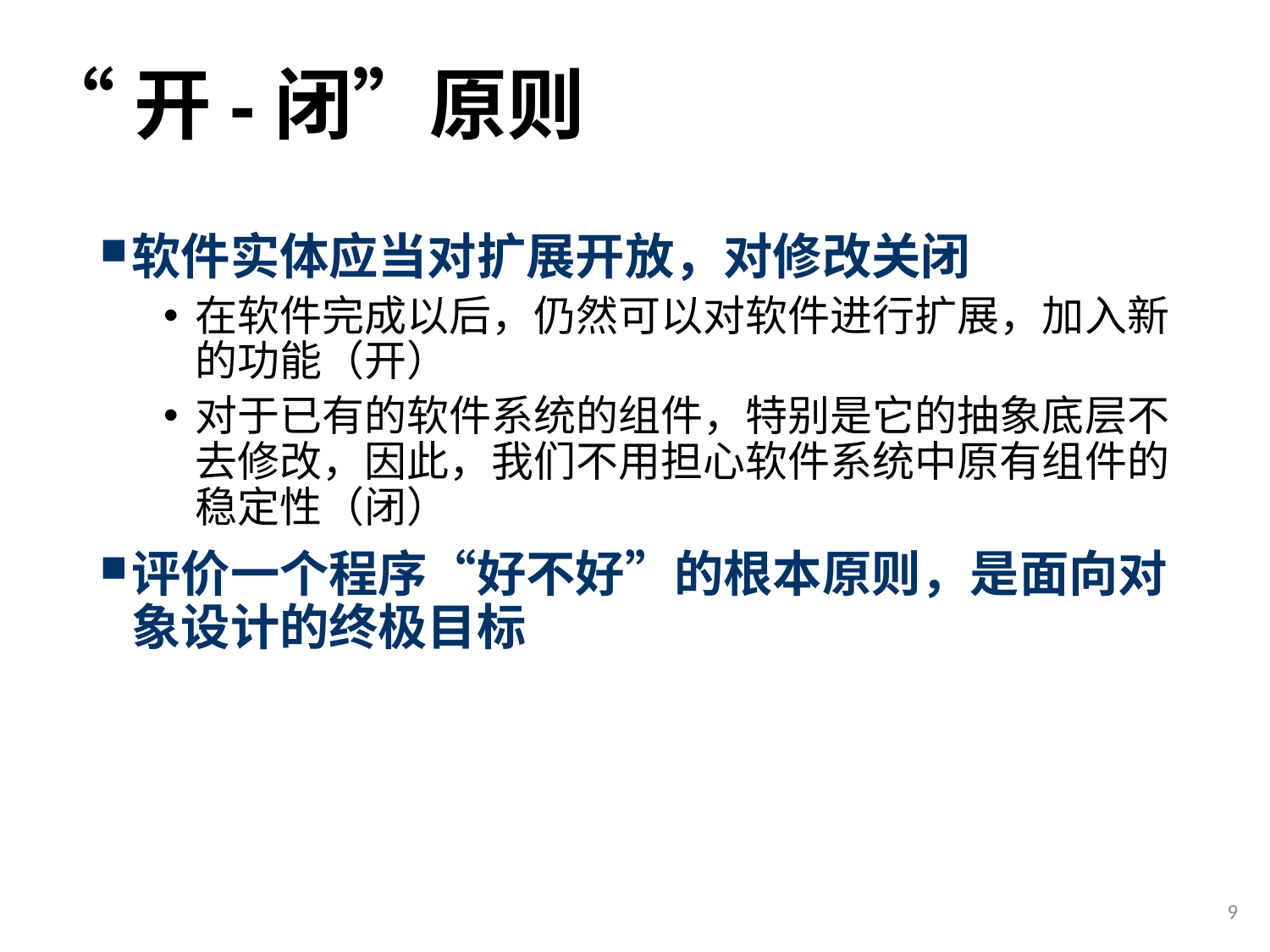

# “开-闭”原则
软件实体应当对扩展开放，对修改关闭
在软件完成以后，仍然可以对软件进行扩展，加入新的功能（开）
对于已有的软件系统的组件，特别是它的抽象底层不去修改，因此，我们不用担心软件系统中原有组件的稳定性（闭）
评价一个程序“好不好”的根本原则，是面向对象设计的终极目标
9